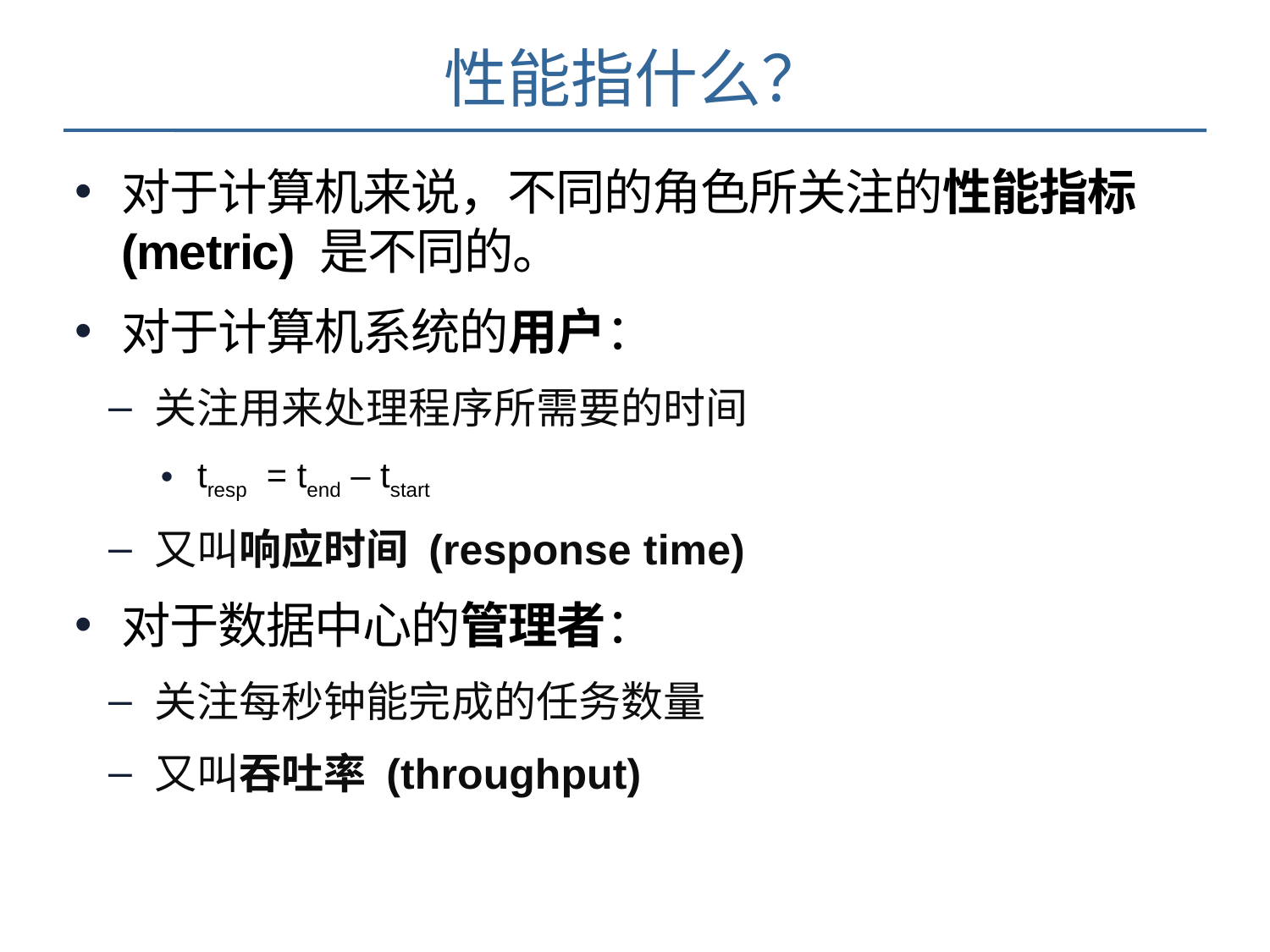

# 性能指什么？
对于计算机来说，不同的角色所关注的性能指标 (metric) 是不同的。
对于计算机系统的用户：
关注用来处理程序所需要的时间
tresp  = tend – tstart
又叫响应时间 (response time)
对于数据中心的管理者：
关注每秒钟能完成的任务数量
又叫吞吐率 (throughput)